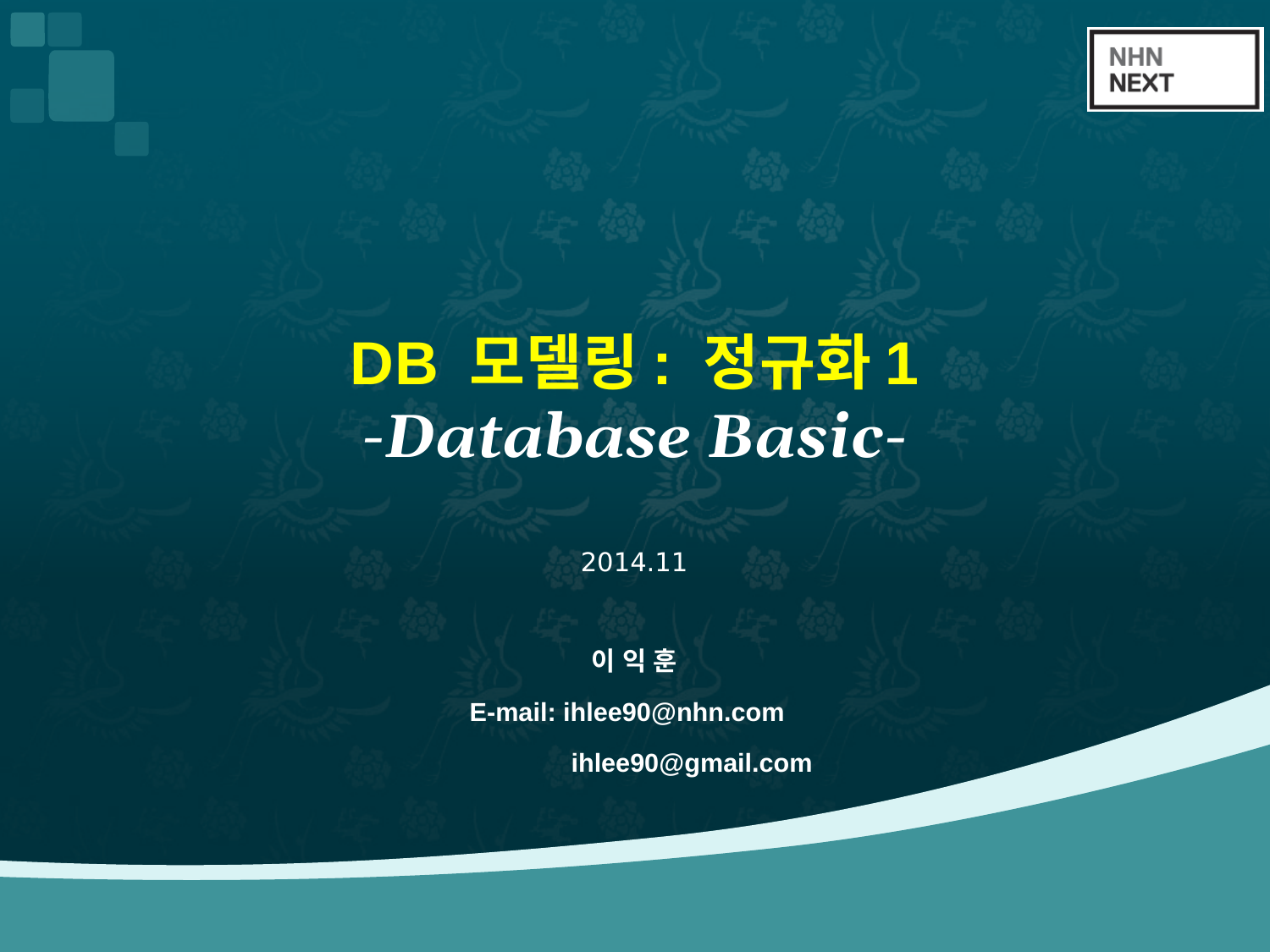

# DB 모델링: 정규화1 -Database Basic-
2014.11

이 익 훈

E-mail: ihlee90@nhn.com

                ihlee90@gmail.com